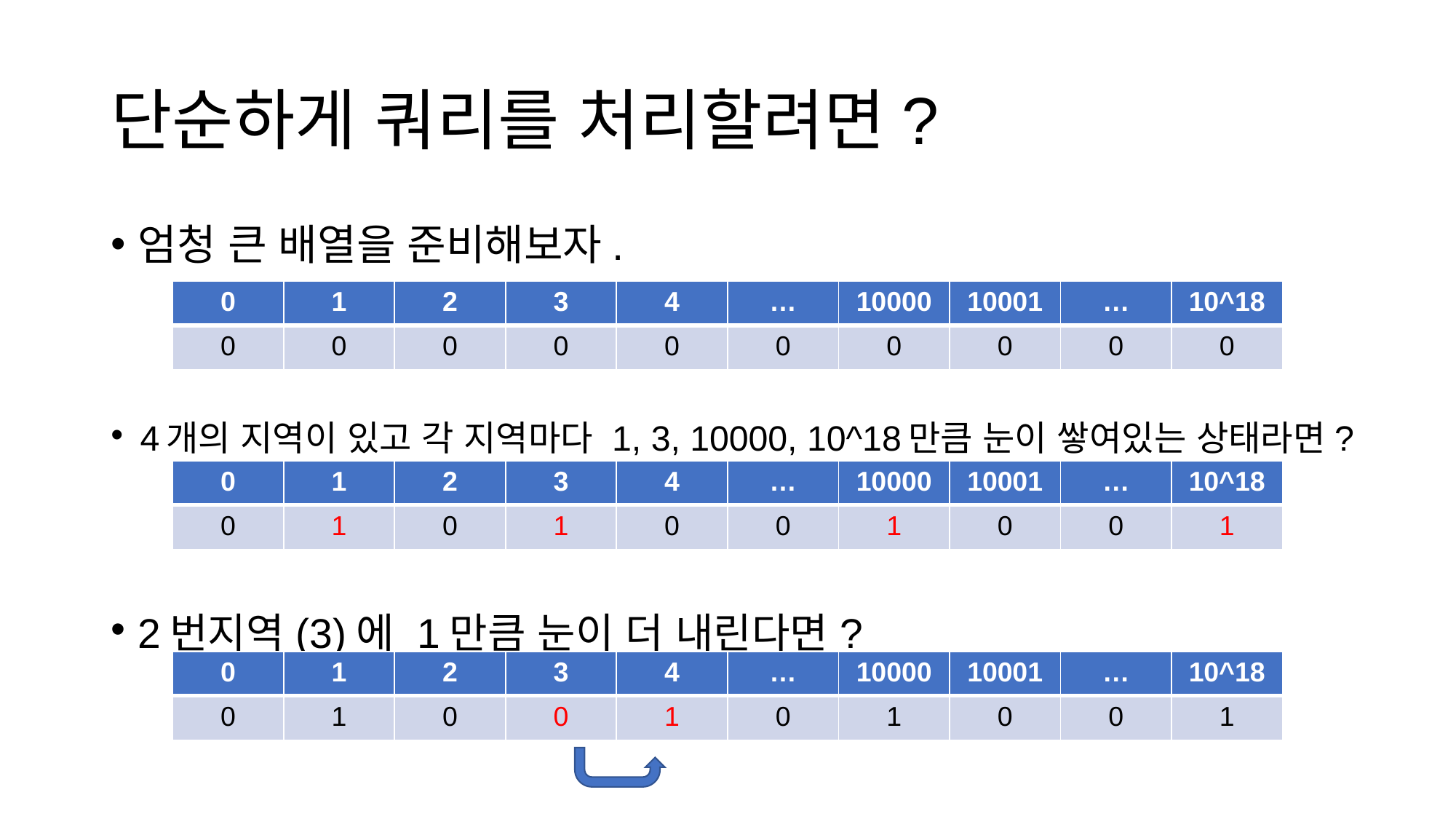

# 단순하게 쿼리를 처리할려면?
엄청 큰 배열을 준비해보자.
| 0 | 1 | 2 | 3 | 4 | … | 10000 | 10001 | … | 10^18 |
| --- | --- | --- | --- | --- | --- | --- | --- | --- | --- |
| 0 | 0 | 0 | 0 | 0 | 0 | 0 | 0 | 0 | 0 |
4개의 지역이 있고 각 지역마다 1, 3, 10000, 10^18만큼 눈이 쌓여있는 상태라면?
| 0 | 1 | 2 | 3 | 4 | … | 10000 | 10001 | … | 10^18 |
| --- | --- | --- | --- | --- | --- | --- | --- | --- | --- |
| 0 | 1 | 0 | 1 | 0 | 0 | 1 | 0 | 0 | 1 |
2번지역(3)에 1만큼 눈이 더 내린다면?
| 0 | 1 | 2 | 3 | 4 | … | 10000 | 10001 | … | 10^18 |
| --- | --- | --- | --- | --- | --- | --- | --- | --- | --- |
| 0 | 1 | 0 | 0 | 1 | 0 | 1 | 0 | 0 | 1 |